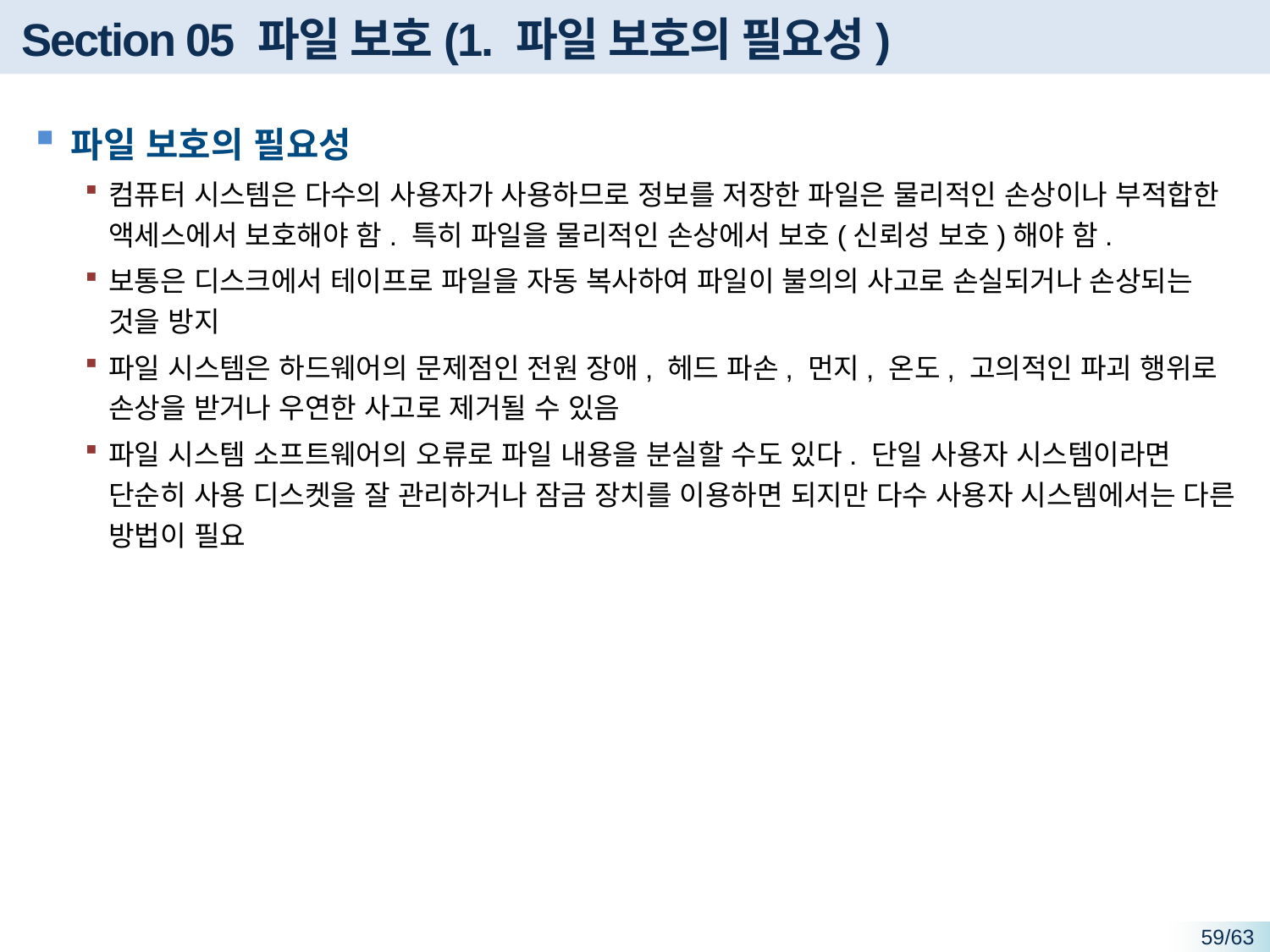

# Section 05 파일 보호(1. 파일 보호의 필요성)
파일 보호의 필요성
컴퓨터 시스템은 다수의 사용자가 사용하므로 정보를 저장한 파일은 물리적인 손상이나 부적합한 액세스에서 보호해야 함. 특히 파일을 물리적인 손상에서 보호(신뢰성 보호)해야 함.
보통은 디스크에서 테이프로 파일을 자동 복사하여 파일이 불의의 사고로 손실되거나 손상되는 것을 방지
파일 시스템은 하드웨어의 문제점인 전원 장애, 헤드 파손, 먼지, 온도, 고의적인 파괴 행위로 손상을 받거나 우연한 사고로 제거될 수 있음
파일 시스템 소프트웨어의 오류로 파일 내용을 분실할 수도 있다. 단일 사용자 시스템이라면 단순히 사용 디스켓을 잘 관리하거나 잠금 장치를 이용하면 되지만 다수 사용자 시스템에서는 다른 방법이 필요